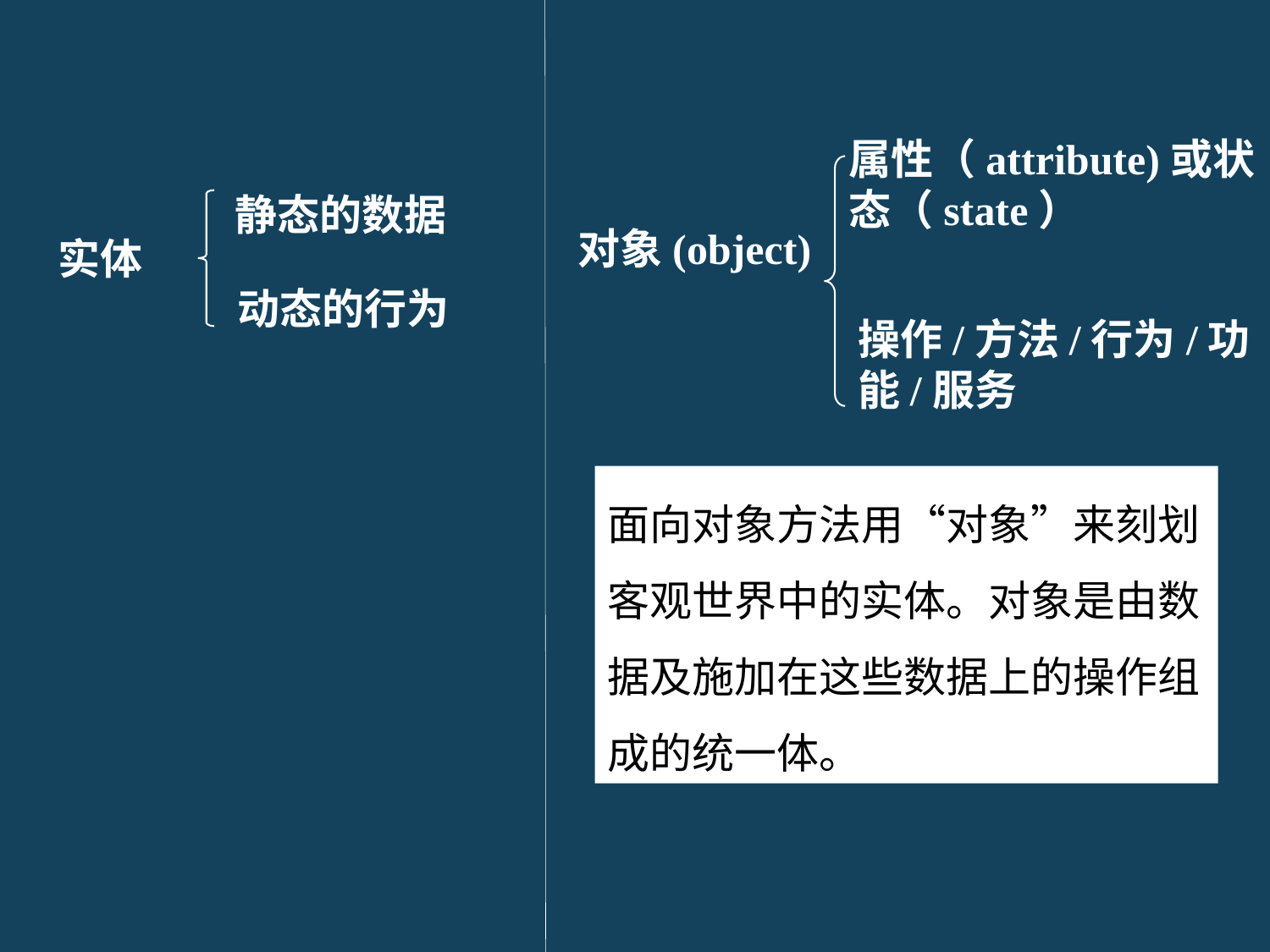

属性（attribute)或状态（state）

静态的数据

对象(object)
实体
动态的行为
操作/方法/行为/功能/服务
面向对象方法用“对象”来刻划客观世界中的实体。对象是由数据及施加在这些数据上的操作组成的统一体。